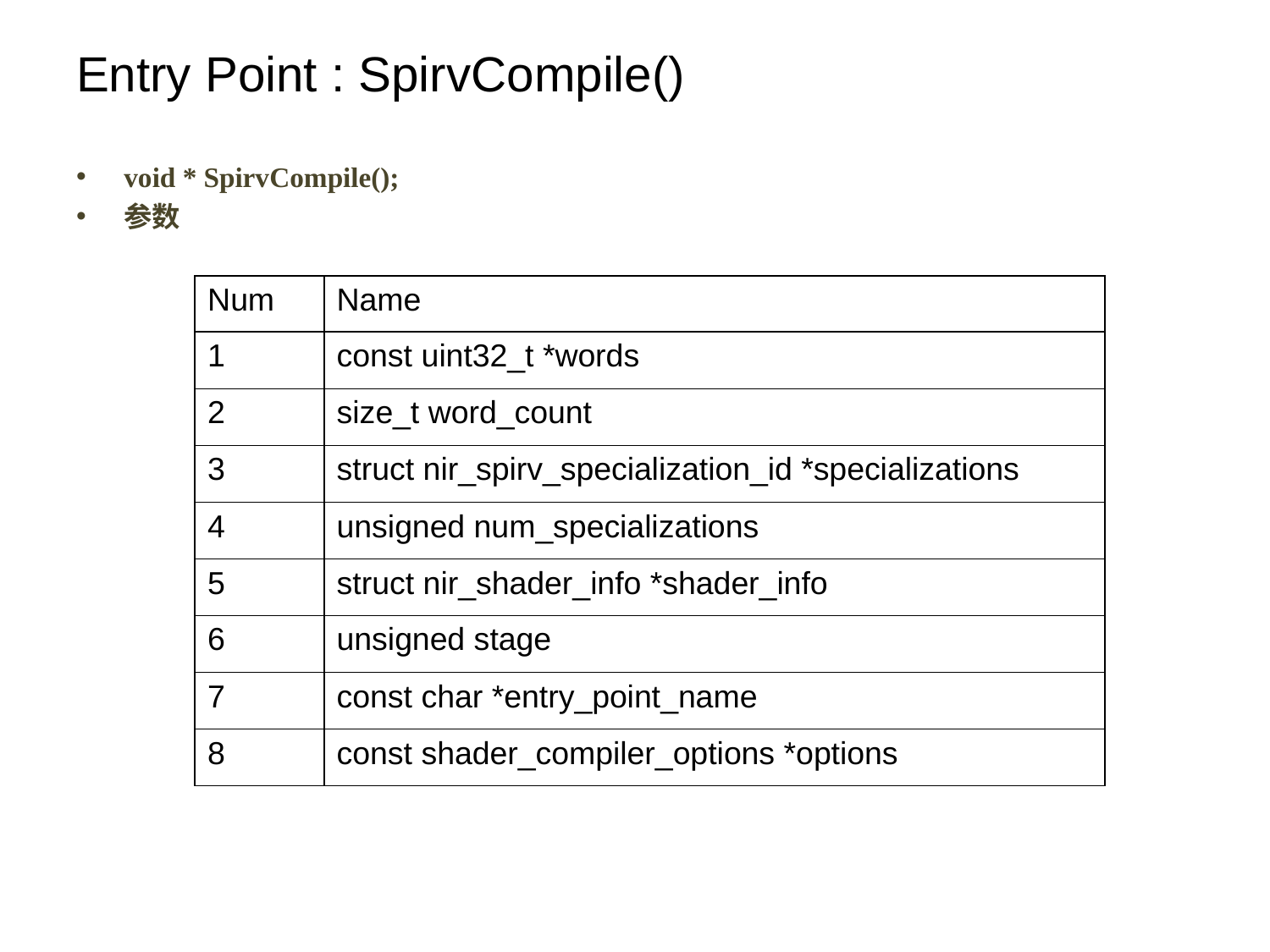

# Entry Point : SpirvCompile()
void * SpirvCompile();
参数

| Num | Name |
| --- | --- |
| 1 | const uint32\_t \*words |
| 2 | size\_t word\_count |
| 3 | struct nir\_spirv\_specialization\_id \*specializations |
| 4 | unsigned num\_specializations |
| 5 | struct nir\_shader\_info \*shader\_info |
| 6 | unsigned stage |
| 7 | const char \*entry\_point\_name |
| 8 | const shader\_compiler\_options \*options |